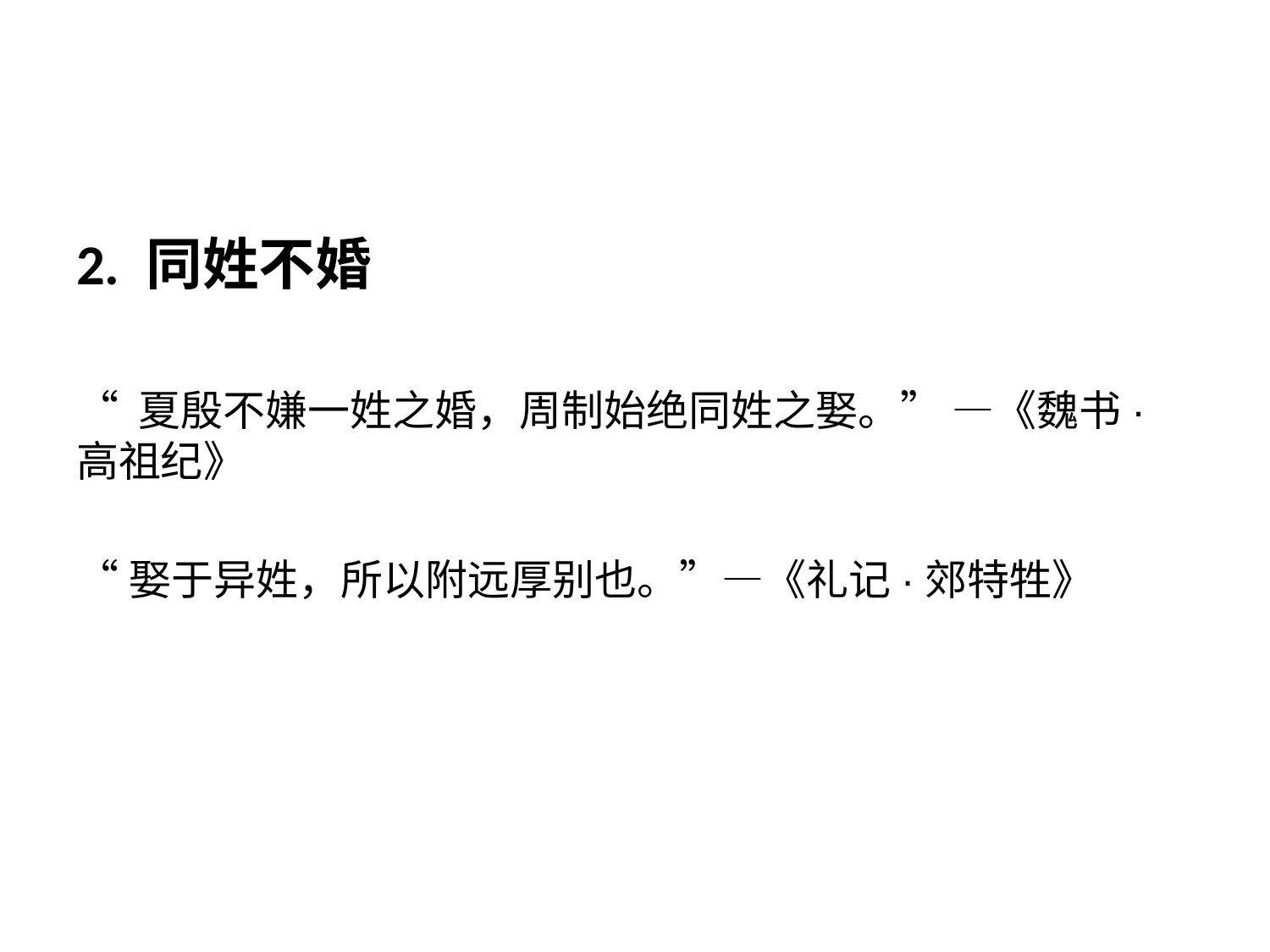

#
2. 同姓不婚

“ 夏殷不嫌一姓之婚，周制始绝同姓之娶。” —《魏书·高祖纪》

“娶于异姓，所以附远厚别也。”—《礼记·郊特牲》